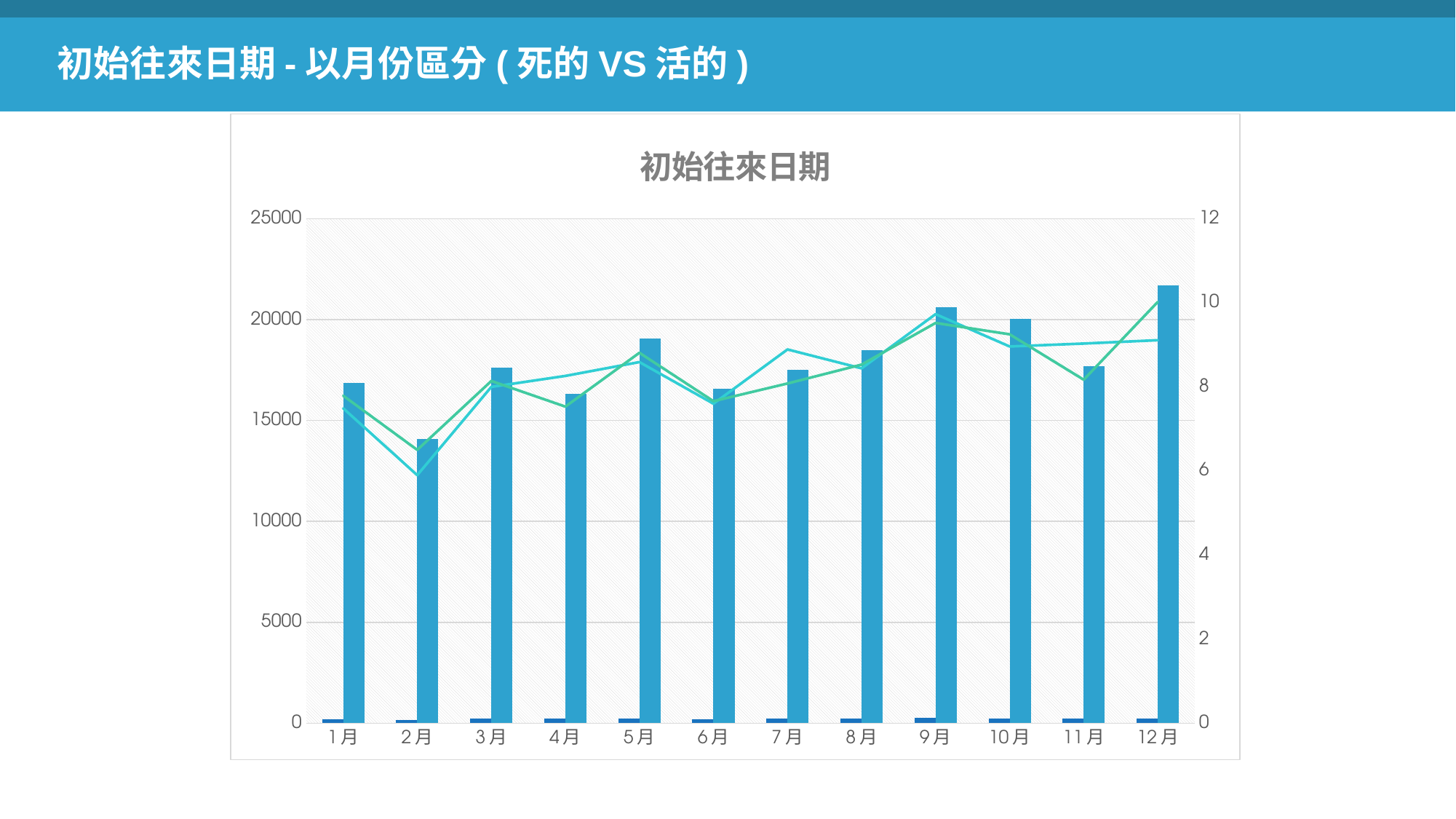

初始往來日期-以月份區分(死的VS活的)

### Chart: 初始往來日期

| Category | 死的初往來人數 | 活的初往來人數 | 死的初往來比例 | 活的初往來比例 |
|---|---|---|---|---|
| 1月 | 203.0 | 16857.0 | 7.49 | 7.79 |
| 2月 | 160.0 | 14074.0 | 5.9 | 6.5 |
| 3月 | 217.0 | 17621.0 | 8.0 | 8.14 |
| 4月 | 224.0 | 16312.0 | 8.26 | 7.53 |
| 5月 | 233.0 | 19073.0 | 8.59 | 8.81 |
| 6月 | 206.0 | 16581.0 | 7.6 | 7.66 |
| 7月 | 241.0 | 17498.0 | 8.89 | 8.08 |
| 8月 | 229.0 | 18468.0 | 8.44 | 8.53 |
| 9月 | 264.0 | 20617.0 | 9.73 | 9.52 |
| 10月 | 243.0 | 20028.0 | 8.96 | 9.25 |
| 11月 | 245.0 | 17690.0 | 9.03 | 8.17 |
| 12月 | 247.0 | 21692.0 | 9.11 | 10.02 |